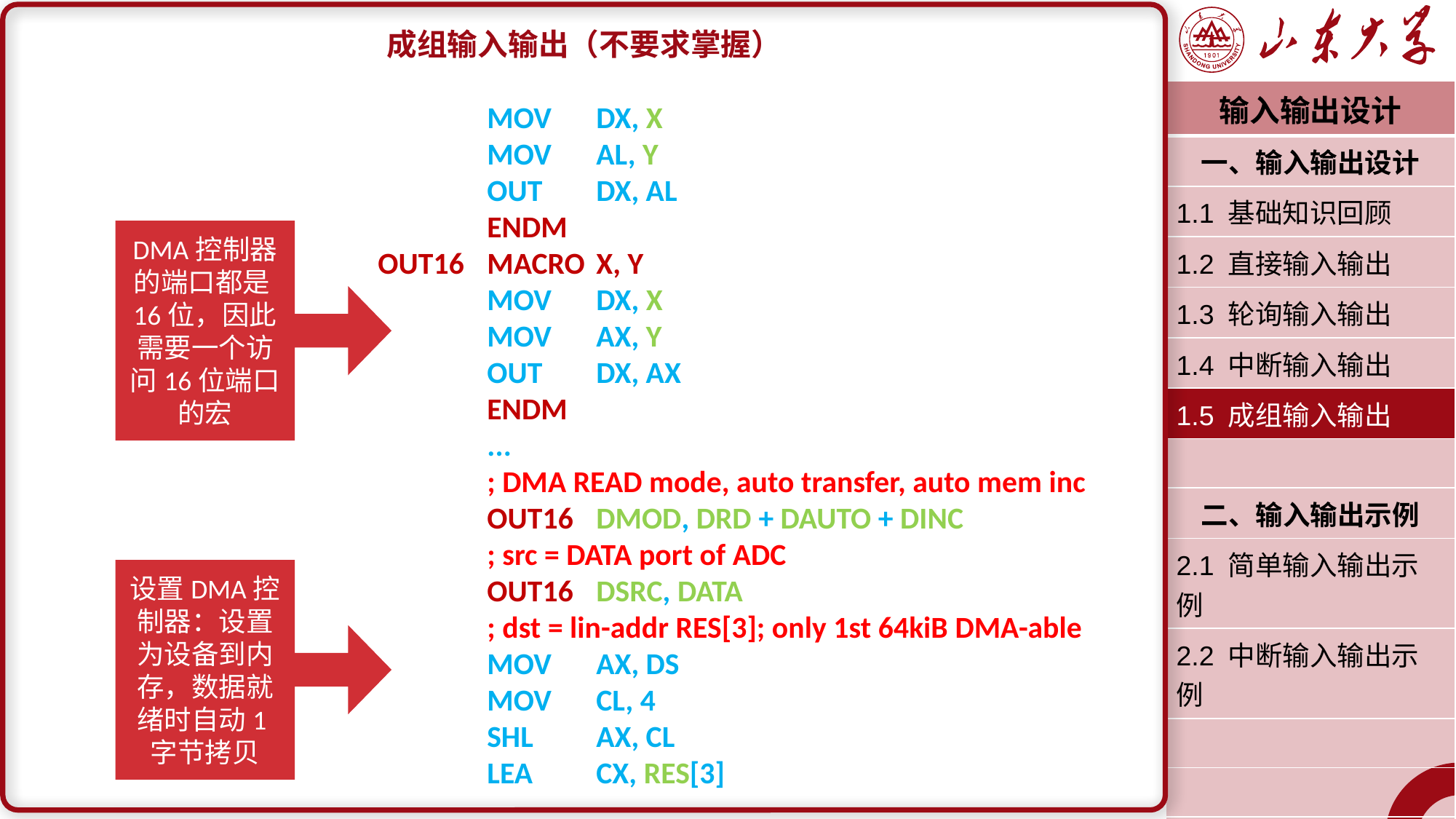

成组输入输出（不要求掌握）

				MOV	DX, X
				MOV	AL, Y
				OUT	DX, AL
				ENDM
			OUT16	MACRO	X, Y
				MOV	DX, X
				MOV	AX, Y
				OUT	DX, AX
				ENDM
				...
				; DMA READ mode, auto transfer, auto mem inc
				OUT16	DMOD, DRD + DAUTO + DINC
				; src = DATA port of ADC
				OUT16	DSRC, DATA
				; dst = lin-addr RES[3]; only 1st 64kiB DMA-able
				MOV	AX, DS
				MOV	CL, 4
				SHL	AX, CL
				LEA	CX, RES[3]
| 输入输出设计 |
| --- |
| 一、输入输出设计 |
| 1.1 基础知识回顾 |
| 1.2 直接输入输出 |
| 1.3 轮询输入输出 |
| 1.4 中断输入输出 |
| 1.5 成组输入输出 |
|  |
| 二、输入输出示例 |
| 2.1 简单输入输出示例 |
| 2.2 中断输入输出示例 |
|  |
|  |
|  |
| 潘润宇 2022.10 |
DMA控制器的端口都是16位，因此需要一个访问16位端口的宏
设置DMA控制器：设置为设备到内存，数据就绪时自动1字节拷贝